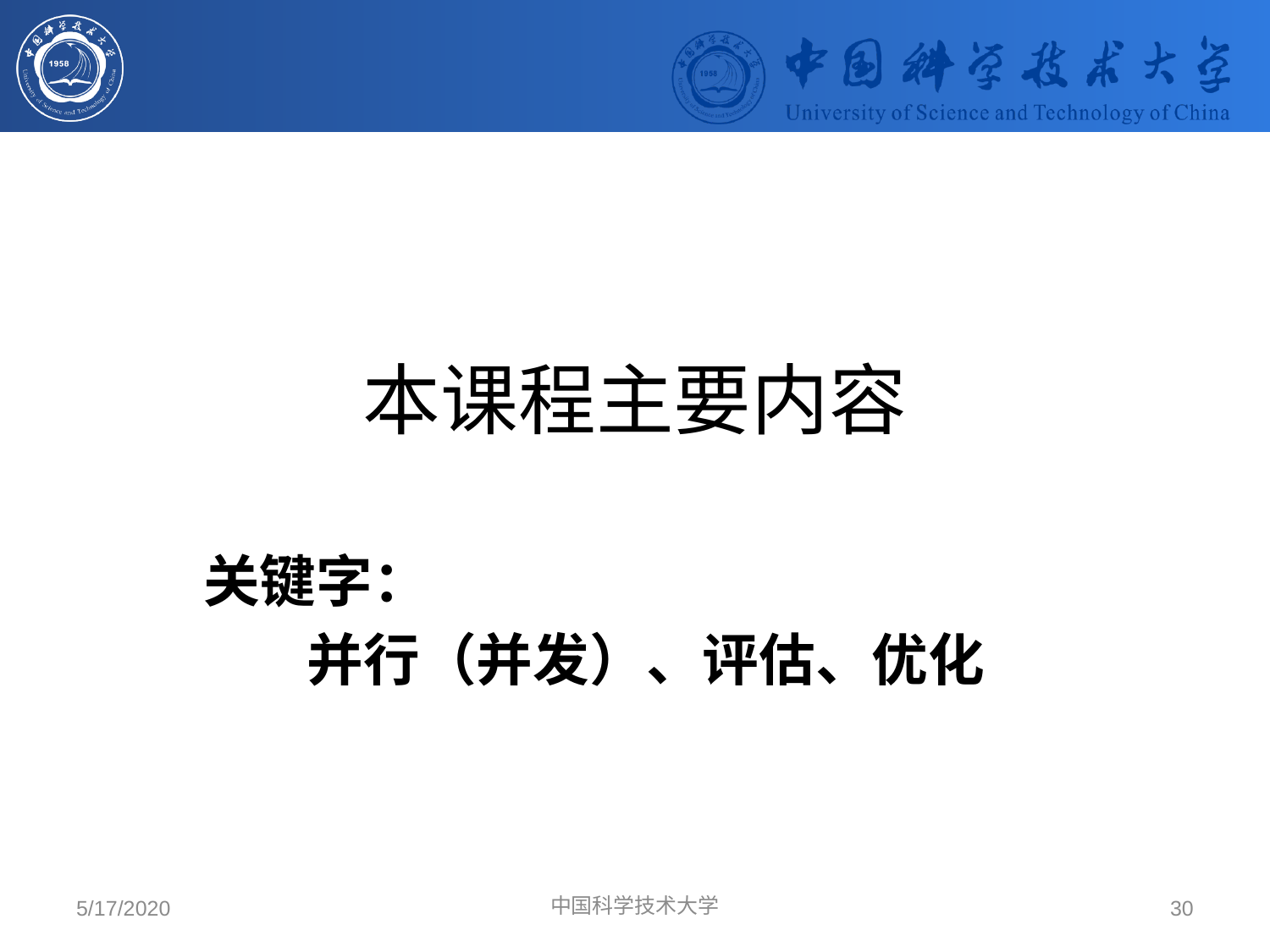

# 本课程主要内容
关键字：
       并行（并发）、评估、优化
5/17/2020
中国科学技术大学
30